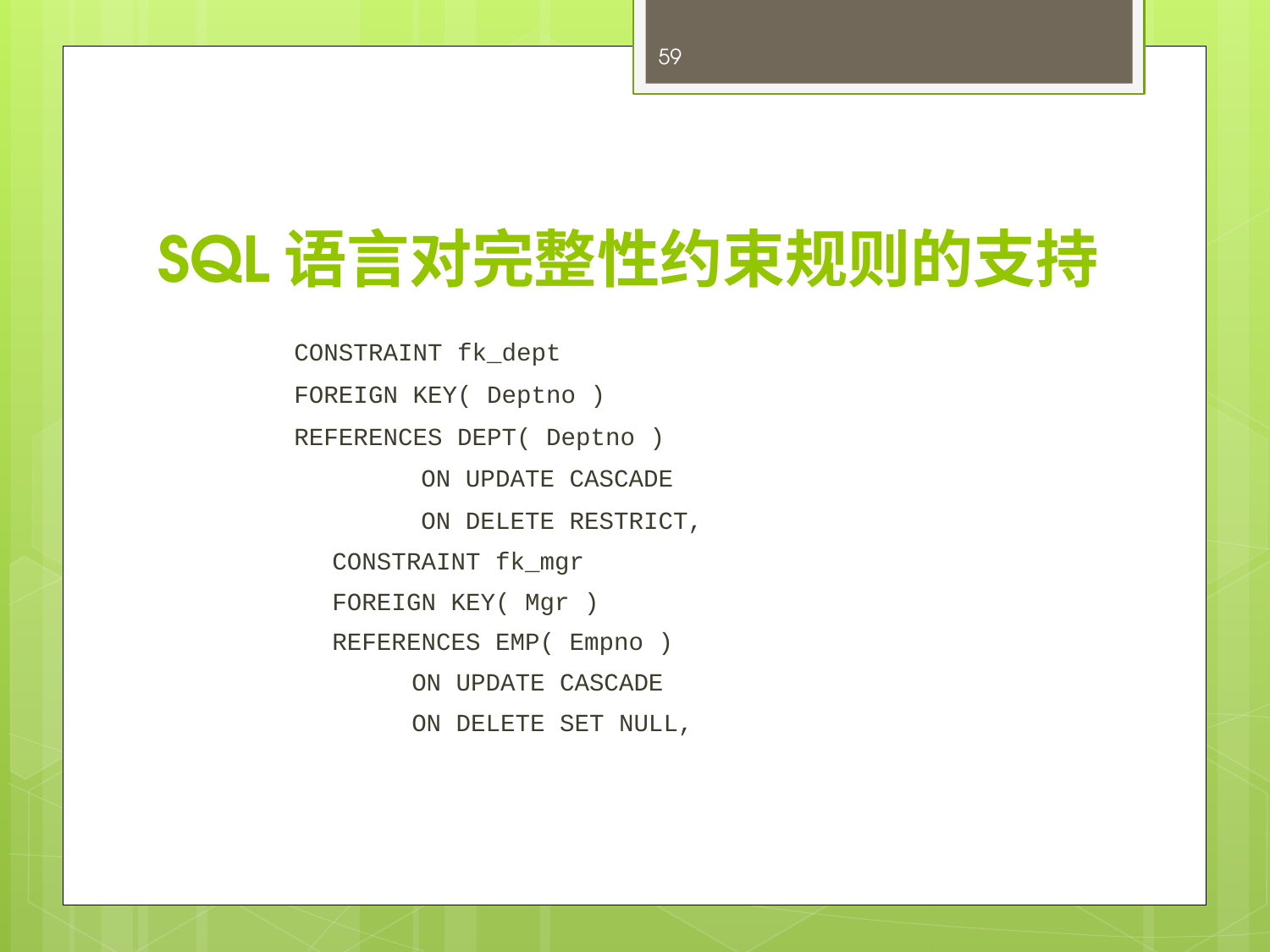

59
# SQL语言对完整性约束规则的支持
	CONSTRAINT fk_dept
	FOREIGN KEY( Deptno )
	REFERENCES DEPT( Deptno )
		ON UPDATE CASCADE
		ON DELETE RESTRICT,
		CONSTRAINT fk_mgr
		FOREIGN KEY( Mgr )
		REFERENCES EMP( Empno )
		ON UPDATE CASCADE
		ON DELETE SET NULL,